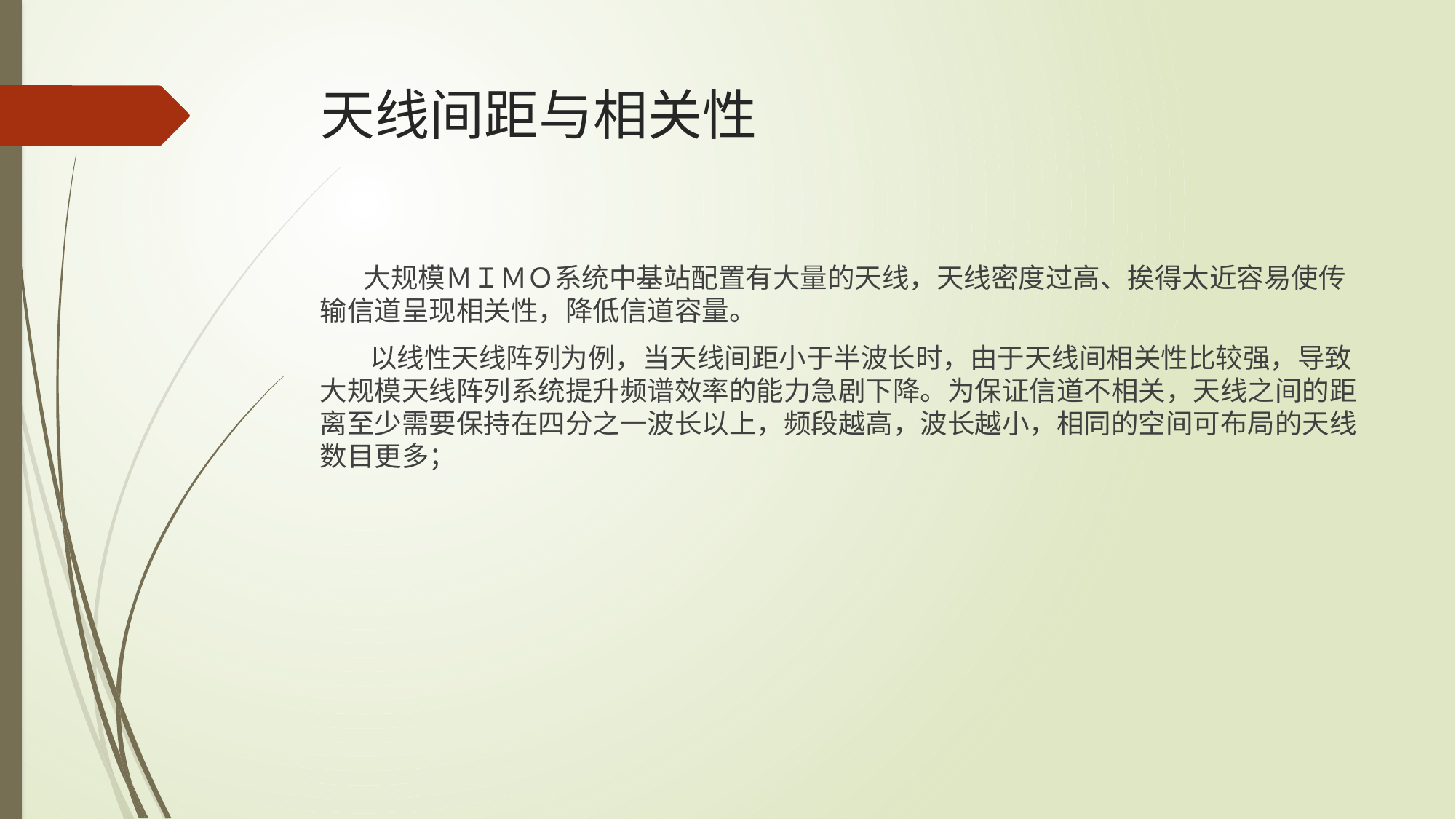

# 天线间距与相关性
      大规模ＭＩＭＯ系统中基站配置有大量的天线，天线密度过高、挨得太近容易使传输信道呈现相关性，降低信道容量。
       以线性天线阵列为例，当天线间距小于半波长时，由于天线间相关性比较强，导致大规模天线阵列系统提升频谱效率的能力急剧下降。为保证信道不相关，天线之间的距离至少需要保持在四分之一波长以上，频段越高，波长越小，相同的空间可布局的天线数目更多；